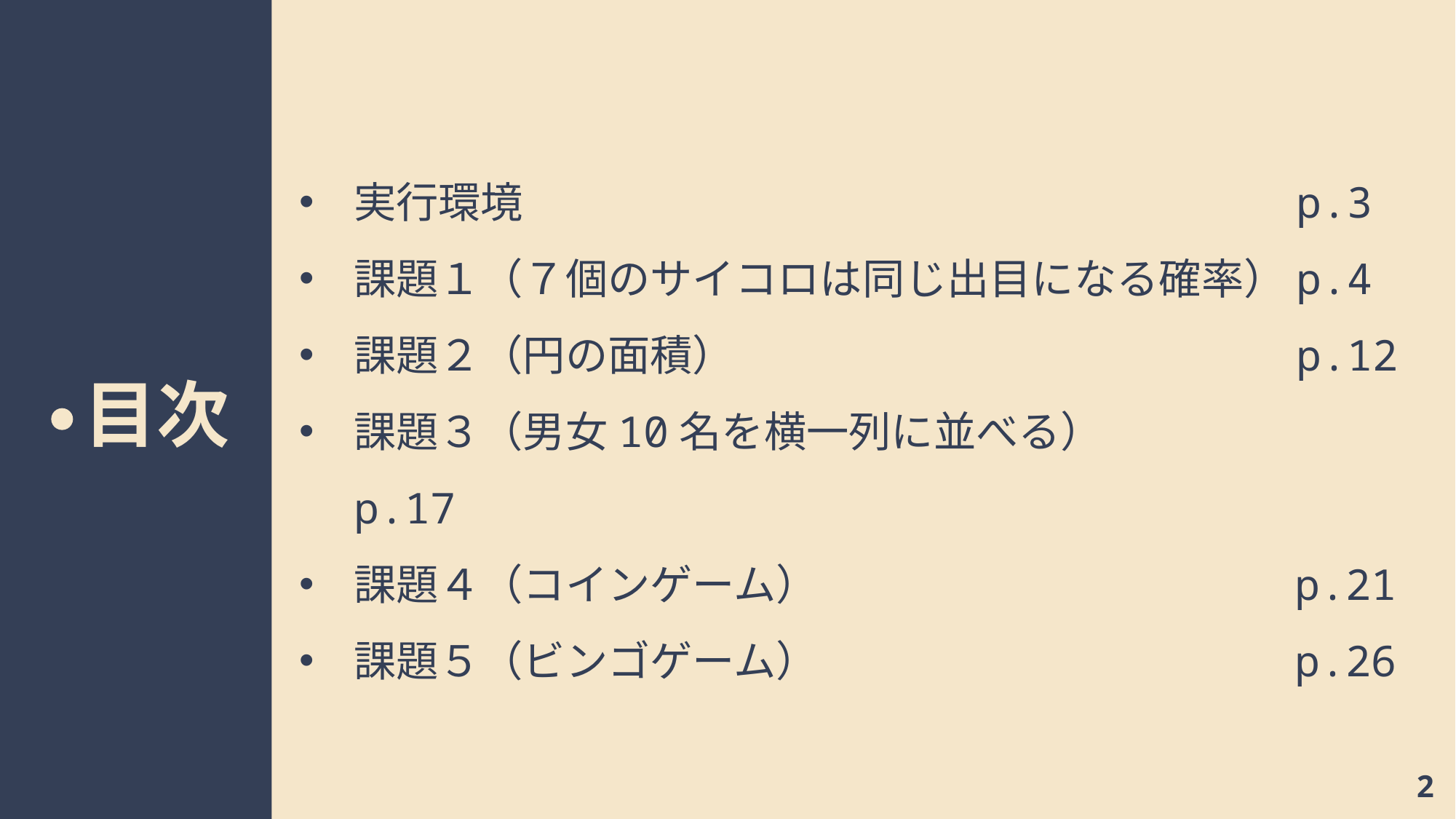

実行環境　　　　　　　　　　　　　　　　　　p.3
課題１（７個のサイコロは同じ出目になる確率）p.4
課題２（円の面積）　　　　　　　　　　　　　p.12
課題３（男女10名を横一列に並べる）　　　　　p.17
課題４（コインゲーム）　　　　　　　　　　　p.21
課題５（ビンゴゲーム）　　　　　　　　　　　p.26
目次

2